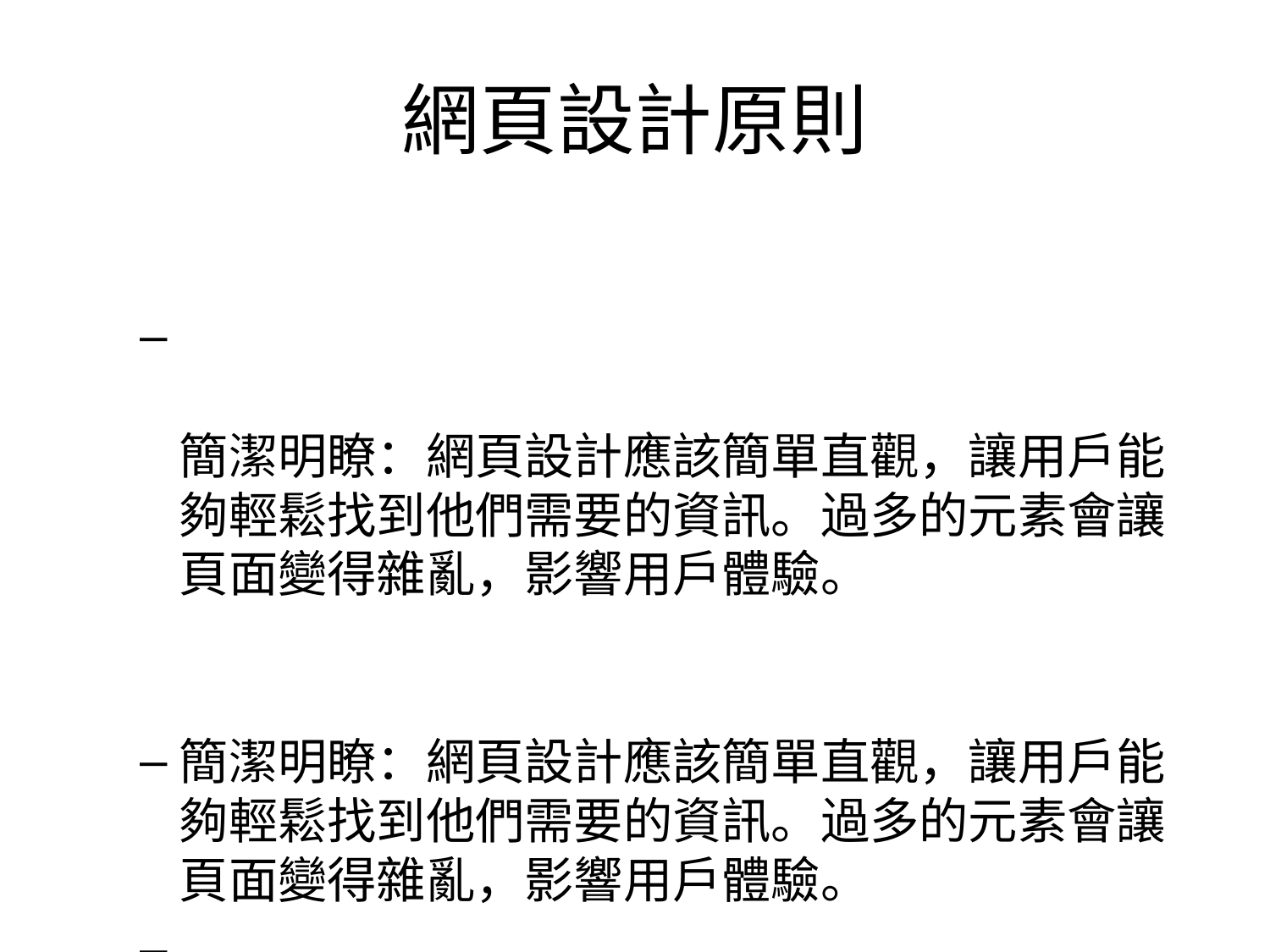

# 網頁設計原則

簡潔明瞭：網頁設計應該簡單直觀，讓用戶能夠輕鬆找到他們需要的資訊。過多的元素會讓頁面變得雜亂，影響用戶體驗。
簡潔明瞭：網頁設計應該簡單直觀，讓用戶能夠輕鬆找到他們需要的資訊。過多的元素會讓頁面變得雜亂，影響用戶體驗。
一致性：網站的設計風格、配色和排版應該保持一致，這不僅可以強化品牌形象，也有助於用戶快速熟悉網站操作。
一致性：網站的設計風格、配色和排版應該保持一致，這不僅可以強化品牌形象，也有助於用戶快速熟悉網站操作。
響應式設計：隨著移動設備的普及，網站需要具備響應式設計，能夠在各種設備上自適應顯示，提供無縫的用戶體驗。
響應式設計：隨著移動設備的普及，網站需要具備響應式設計，能夠在各種設備上自適應顯示，提供無縫的用戶體驗。